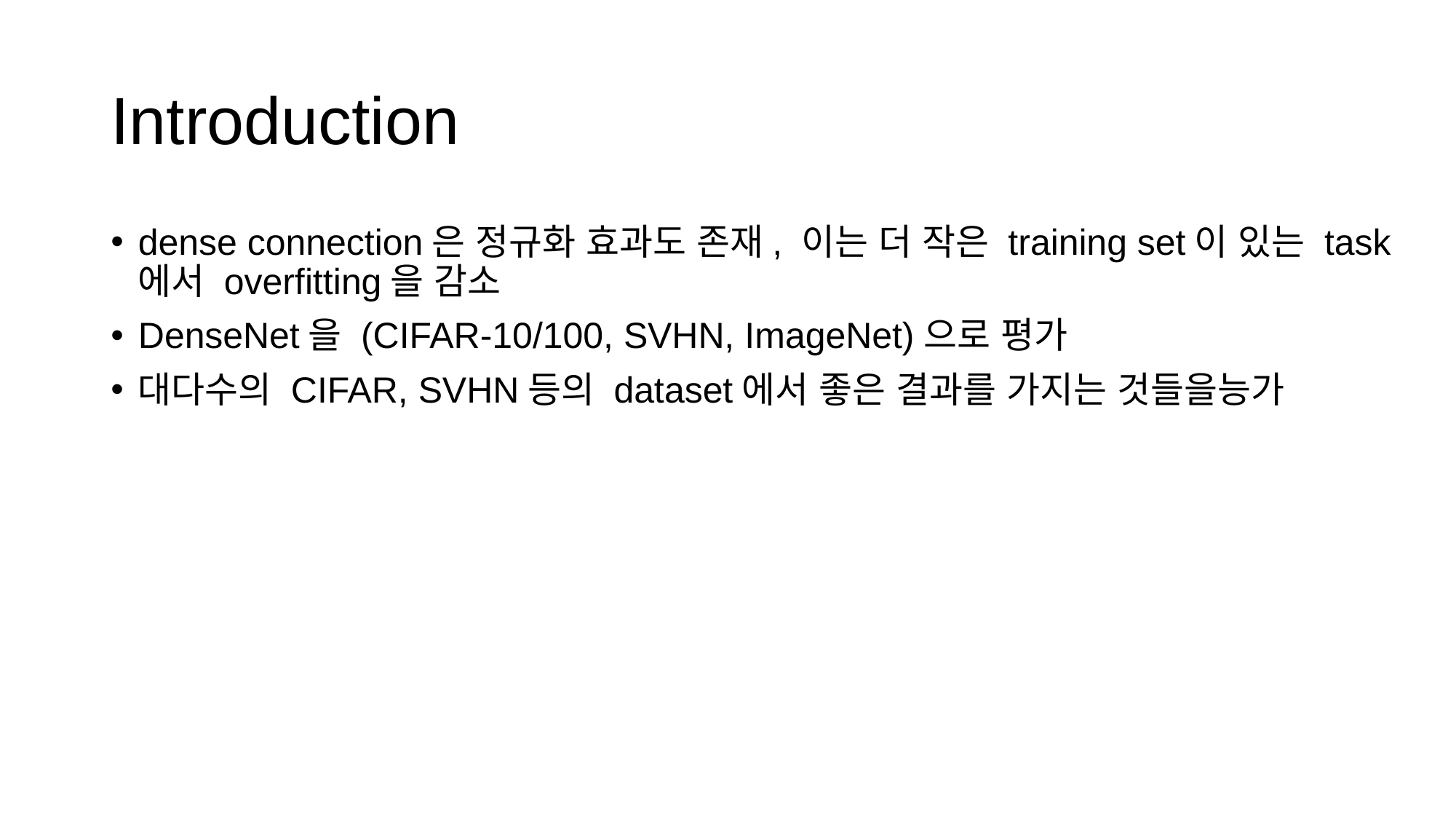

# Introduction
dense connection은 정규화 효과도 존재, 이는 더 작은 training set이 있는 task에서 overfitting을 감소
DenseNet을 (CIFAR-10/100, SVHN, ImageNet)으로 평가
대다수의 CIFAR, SVHN등의 dataset에서 좋은 결과를 가지는 것들을능가